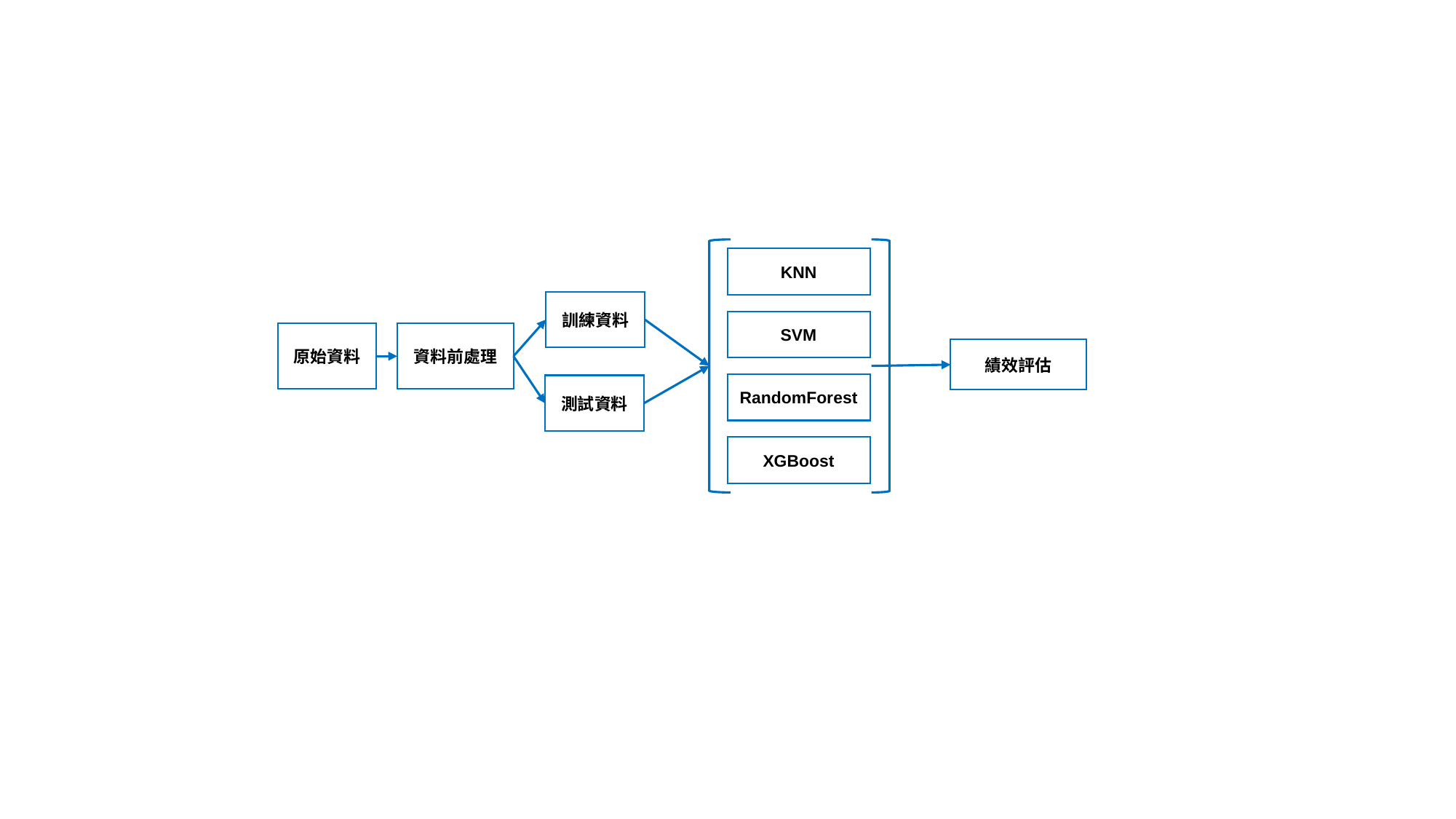

KNN
SVM
RandomForest
XGBoost
訓練資料
原始資料
資料前處理
績效評估
測試資料